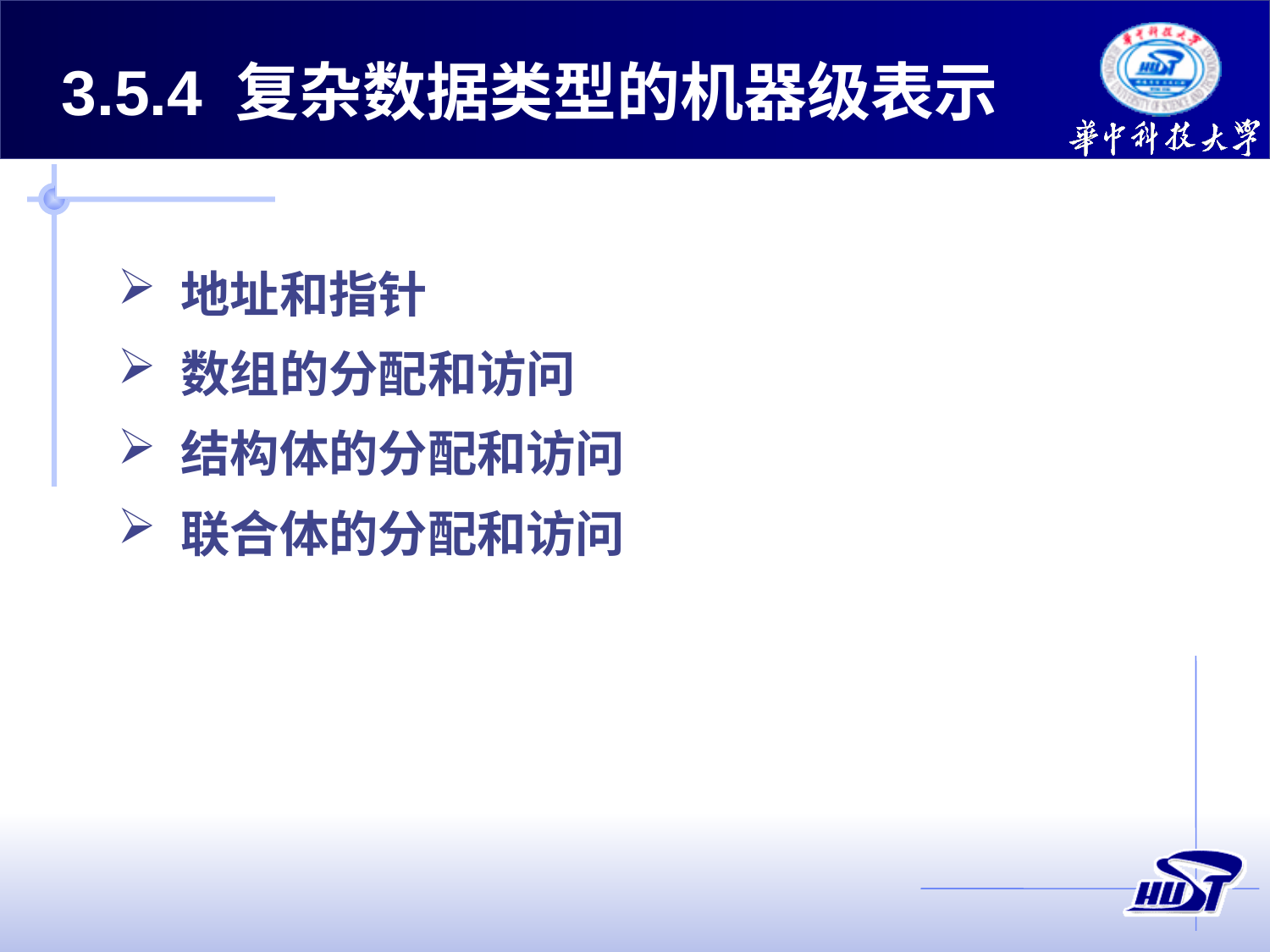

3.5.4 复杂数据类型的机器级表示
地址和指针
数组的分配和访问
结构体的分配和访问
联合体的分配和访问